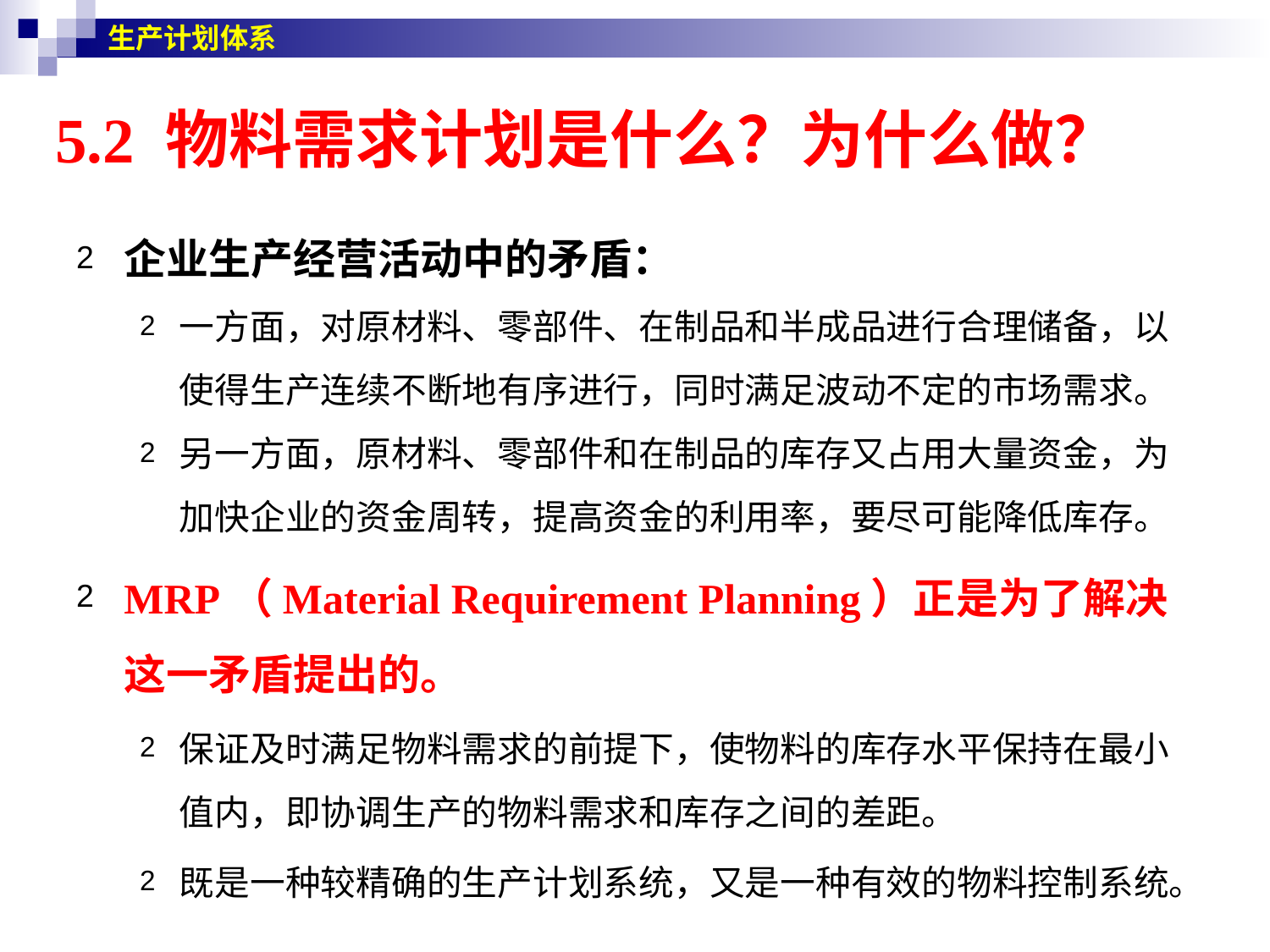

生产计划体系
# 5.2 物料需求计划是什么？为什么做？
企业生产经营活动中的矛盾：
一方面，对原材料、零部件、在制品和半成品进行合理储备，以使得生产连续不断地有序进行，同时满足波动不定的市场需求。
另一方面，原材料、零部件和在制品的库存又占用大量资金，为加快企业的资金周转，提高资金的利用率，要尽可能降低库存。
MRP（Material Requirement Planning）正是为了解决这一矛盾提出的。
保证及时满足物料需求的前提下，使物料的库存水平保持在最小值内，即协调生产的物料需求和库存之间的差距。
既是一种较精确的生产计划系统，又是一种有效的物料控制系统。